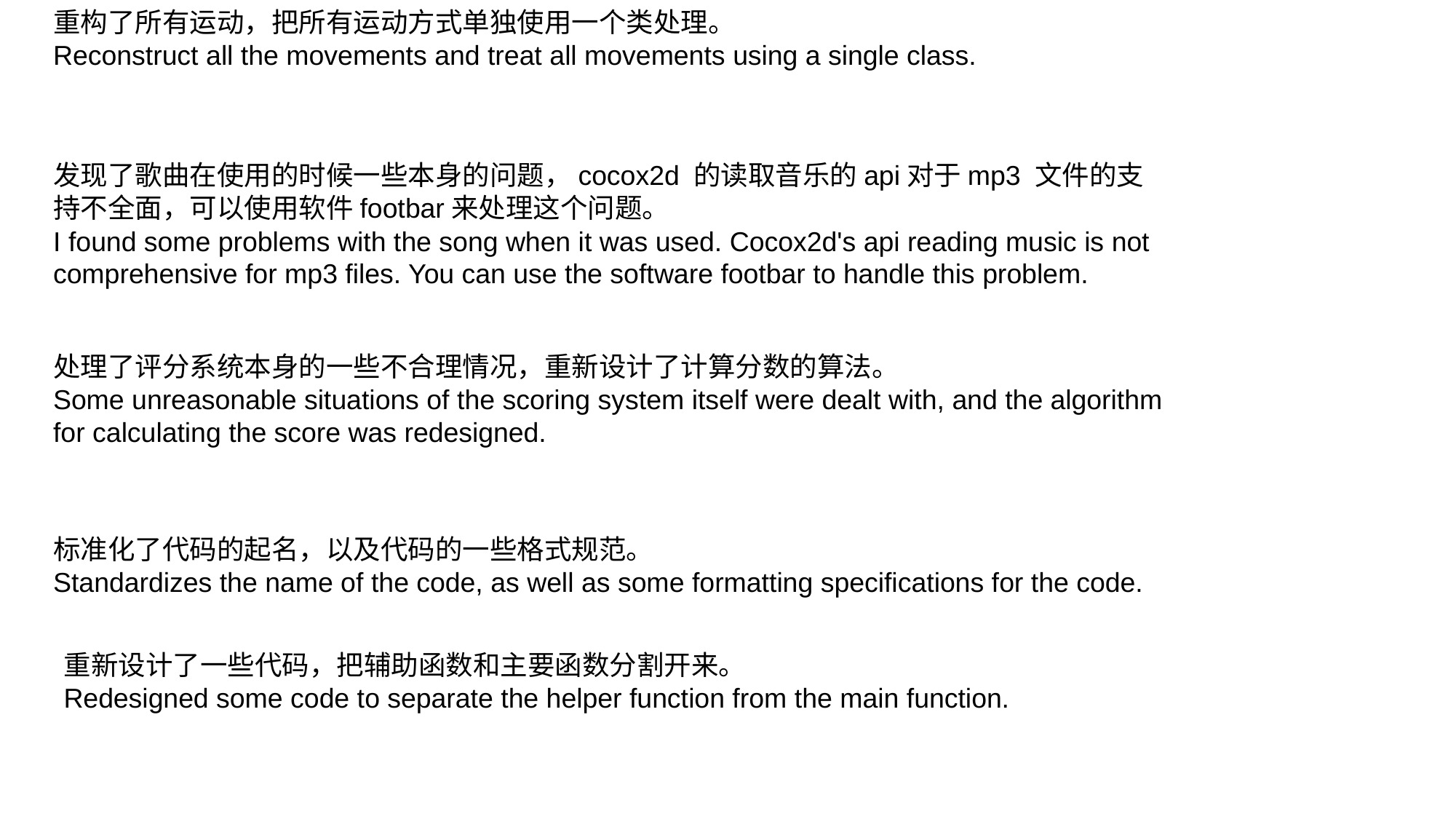

重构了所有运动，把所有运动方式单独使用一个类处理。
Reconstruct all the movements and treat all movements using a single class.
发现了歌曲在使用的时候一些本身的问题，cocox2d 的读取音乐的api对于mp3 文件的支持不全面，可以使用软件footbar来处理这个问题。
I found some problems with the song when it was used. Cocox2d's api reading music is not comprehensive for mp3 files. You can use the software footbar to handle this problem.
处理了评分系统本身的一些不合理情况，重新设计了计算分数的算法。
Some unreasonable situations of the scoring system itself were dealt with, and the algorithm for calculating the score was redesigned.
标准化了代码的起名，以及代码的一些格式规范。
Standardizes the name of the code, as well as some formatting specifications for the code.
重新设计了一些代码，把辅助函数和主要函数分割开来。
Redesigned some code to separate the helper function from the main function.